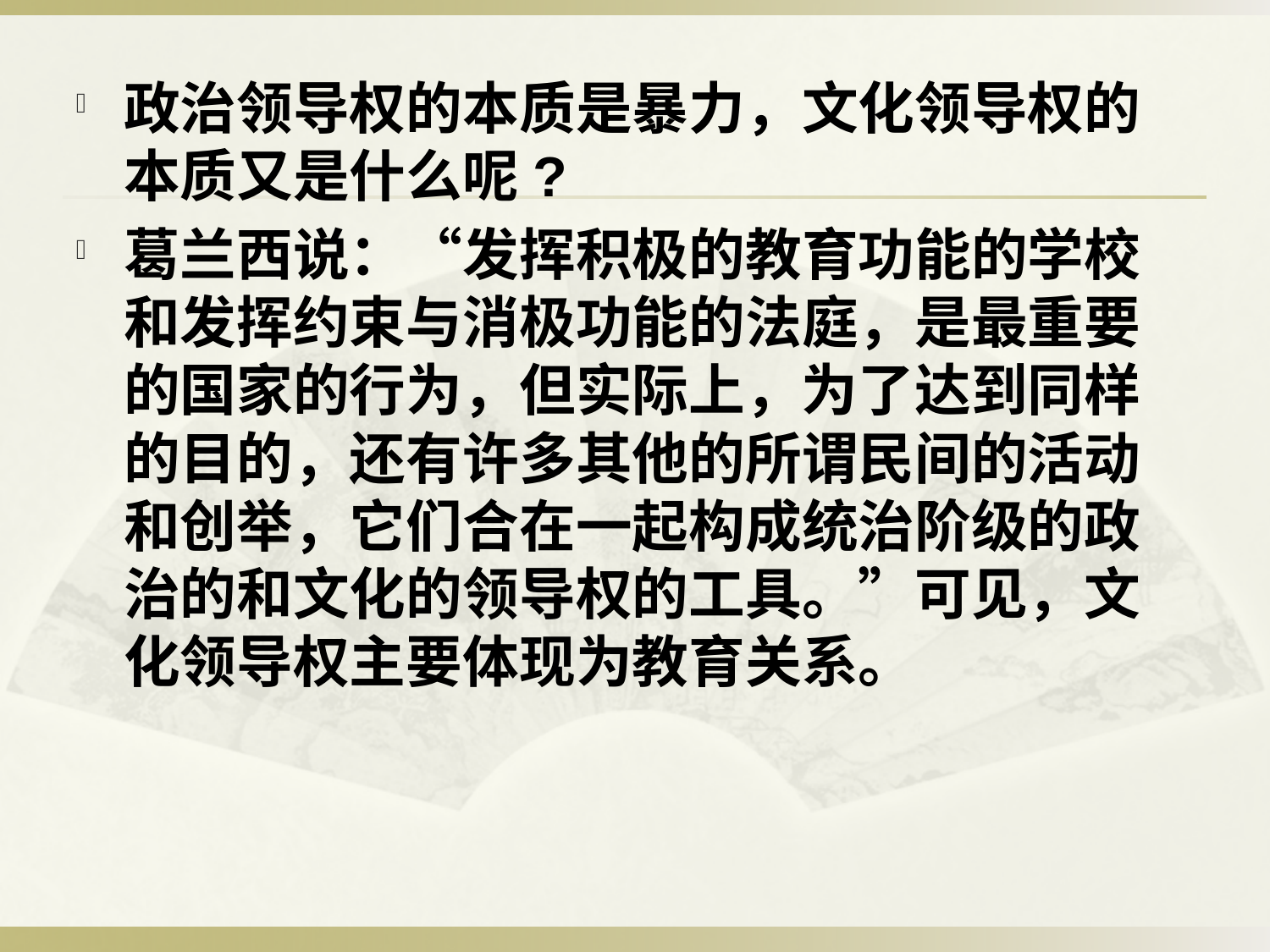

政治领导权的本质是暴力，文化领导权的本质又是什么呢?
葛兰西说：“发挥积极的教育功能的学校和发挥约束与消极功能的法庭，是最重要的国家的行为，但实际上，为了达到同样的目的，还有许多其他的所谓民间的活动和创举，它们合在一起构成统治阶级的政治的和文化的领导权的工具。”可见，文化领导权主要体现为教育关系。